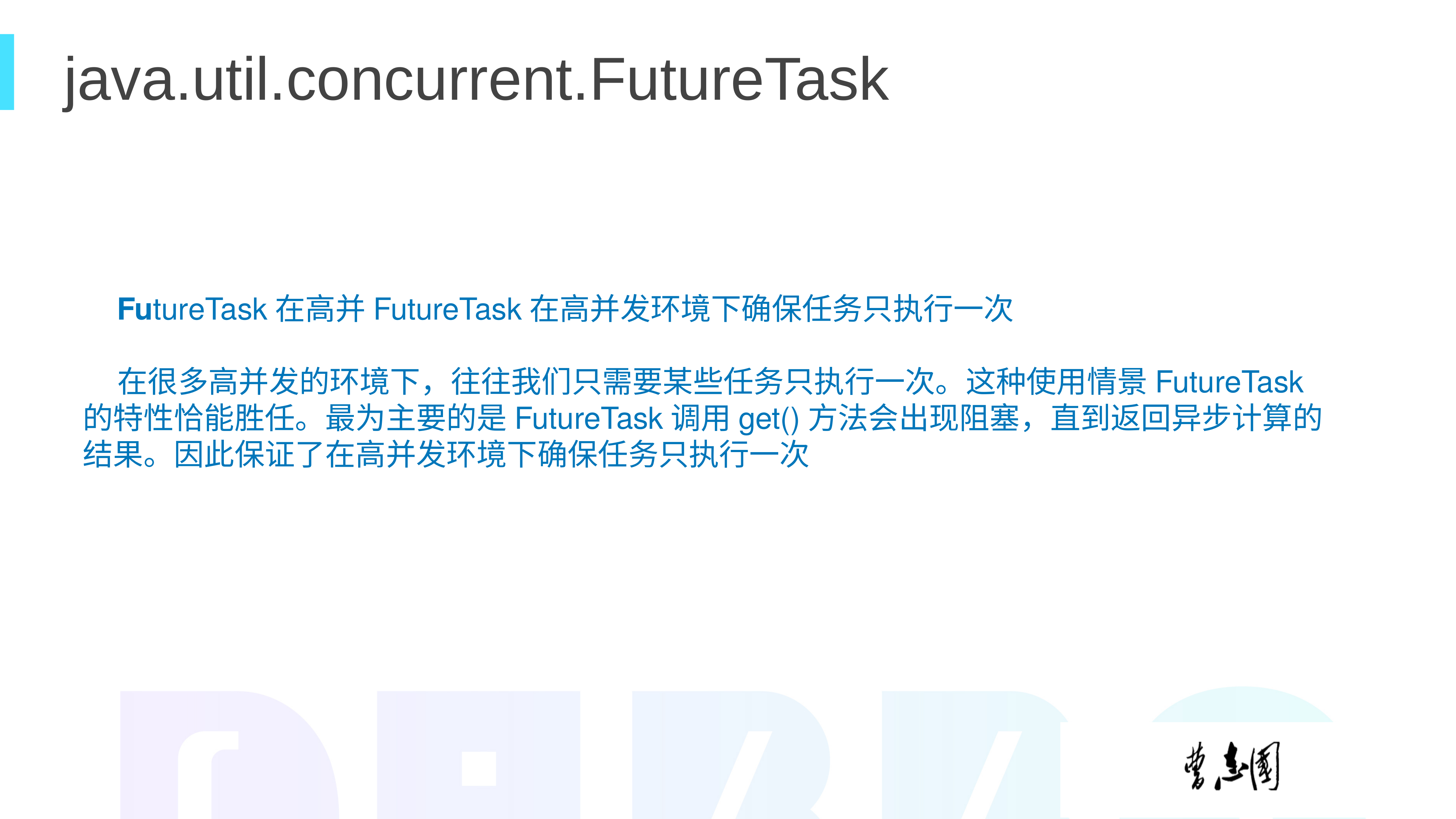

java.util.concurrent.FutureTask
FutureTask在高并发环境下确保任务只执行一次
在很多高并发的环境下，往往我们只需要某些任务只执行一次。这种使用情景FutureTask的特性恰能胜任。
    FutureTask在高并FutureTask在高并发环境下确保任务只执行一次

    在很多高并发的环境下，往往我们只需要某些任务只执行一次。这种使用情景FutureTask的特性恰能胜任。最为主要的是FutureTask调用get()方法会出现阻塞，直到返回异步计算的结果。因此保证了在高并发环境下确保任务只执行一次